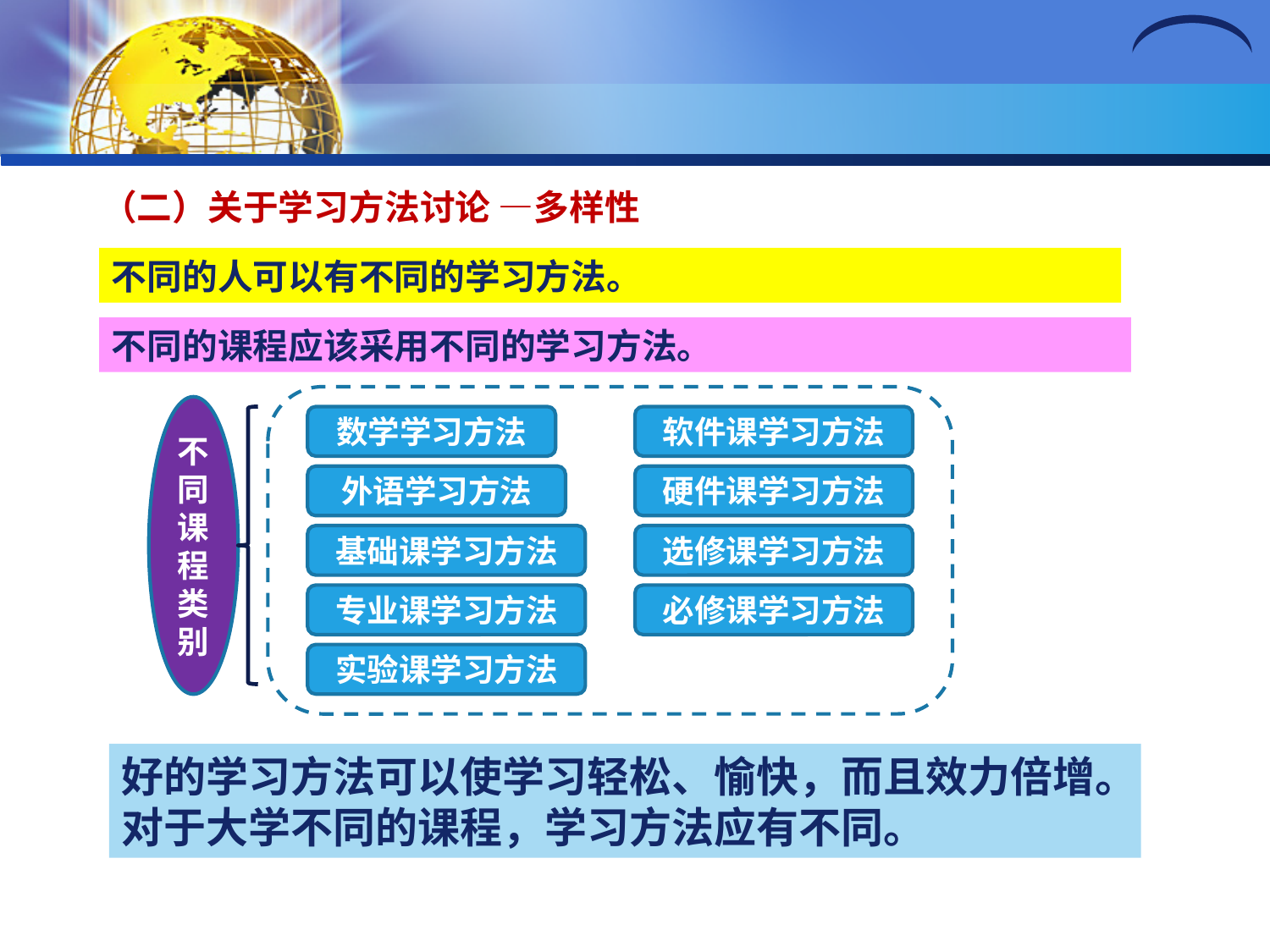

（二）关于学习方法讨论 —多样性
不同的人可以有不同的学习方法。
不同的课程应该采用不同的学习方法。

数学学习方法
软件课学习方法
外语学习方法
硬件课学习方法
基础课学习方法
选修课学习方法
专业课学习方法
必修课学习方法
实验课学习方法
不同课程类别

好的学习方法可以使学习轻松、愉快，而且效力倍增。对于大学不同的课程，学习方法应有不同。